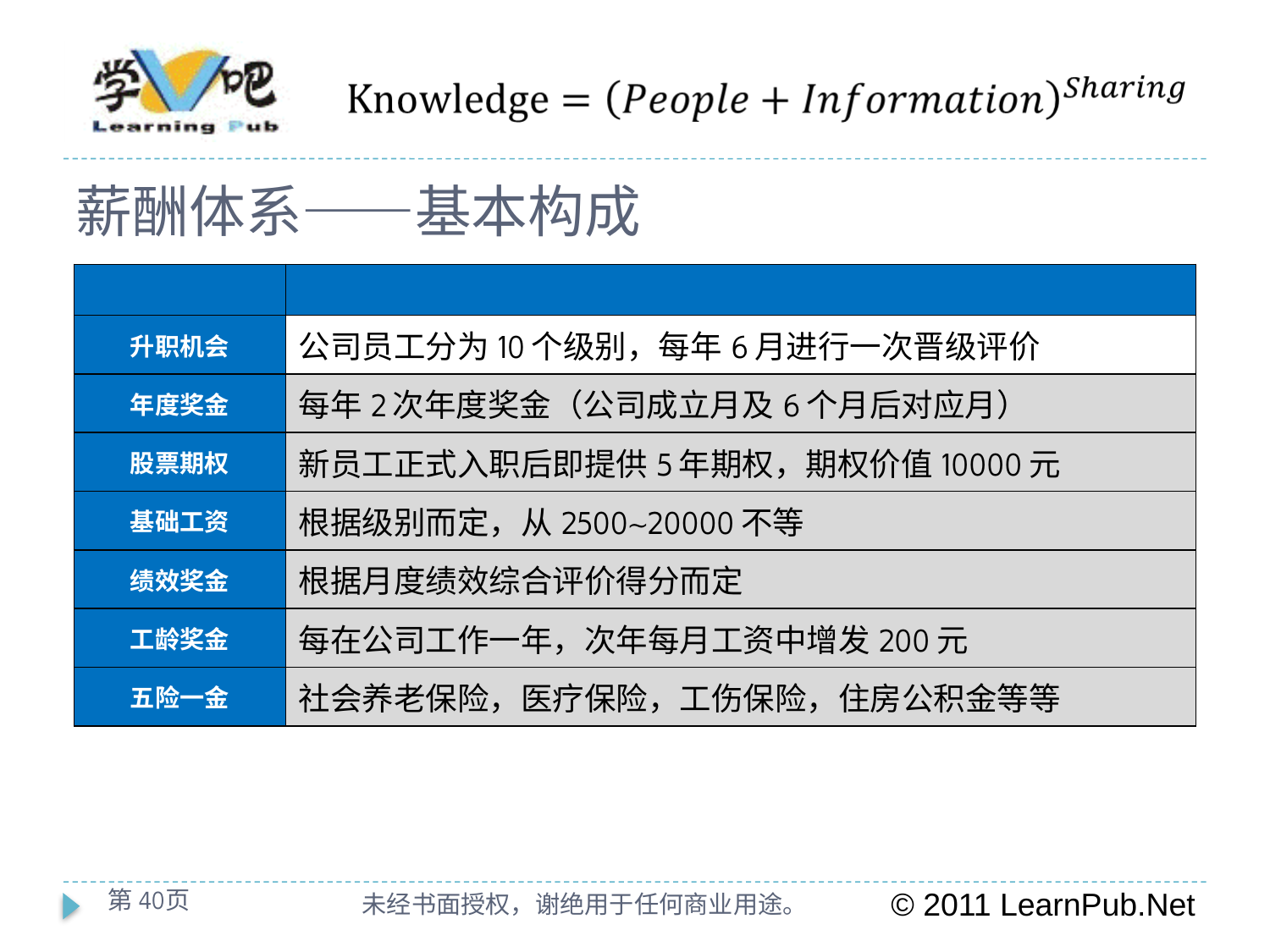

薪酬体系——基本构成
|  |  |
| --- | --- |
| 升职机会 | 公司员工分为10个级别，每年6月进行一次晋级评价 |
| 年度奖金 | 每年2次年度奖金（公司成立月及6个月后对应月） |
| 股票期权 | 新员工正式入职后即提供5年期权，期权价值10000元 |
| 基础工资 | 根据级别而定，从2500~20000不等 |
| 绩效奖金 | 根据月度绩效综合评价得分而定 |
| 工龄奖金 | 每在公司工作一年，次年每月工资中增发200元 |
| 五险一金 | 社会养老保险，医疗保险，工伤保险，住房公积金等等 |
第40页
未经书面授权，谢绝用于任何商业用途。